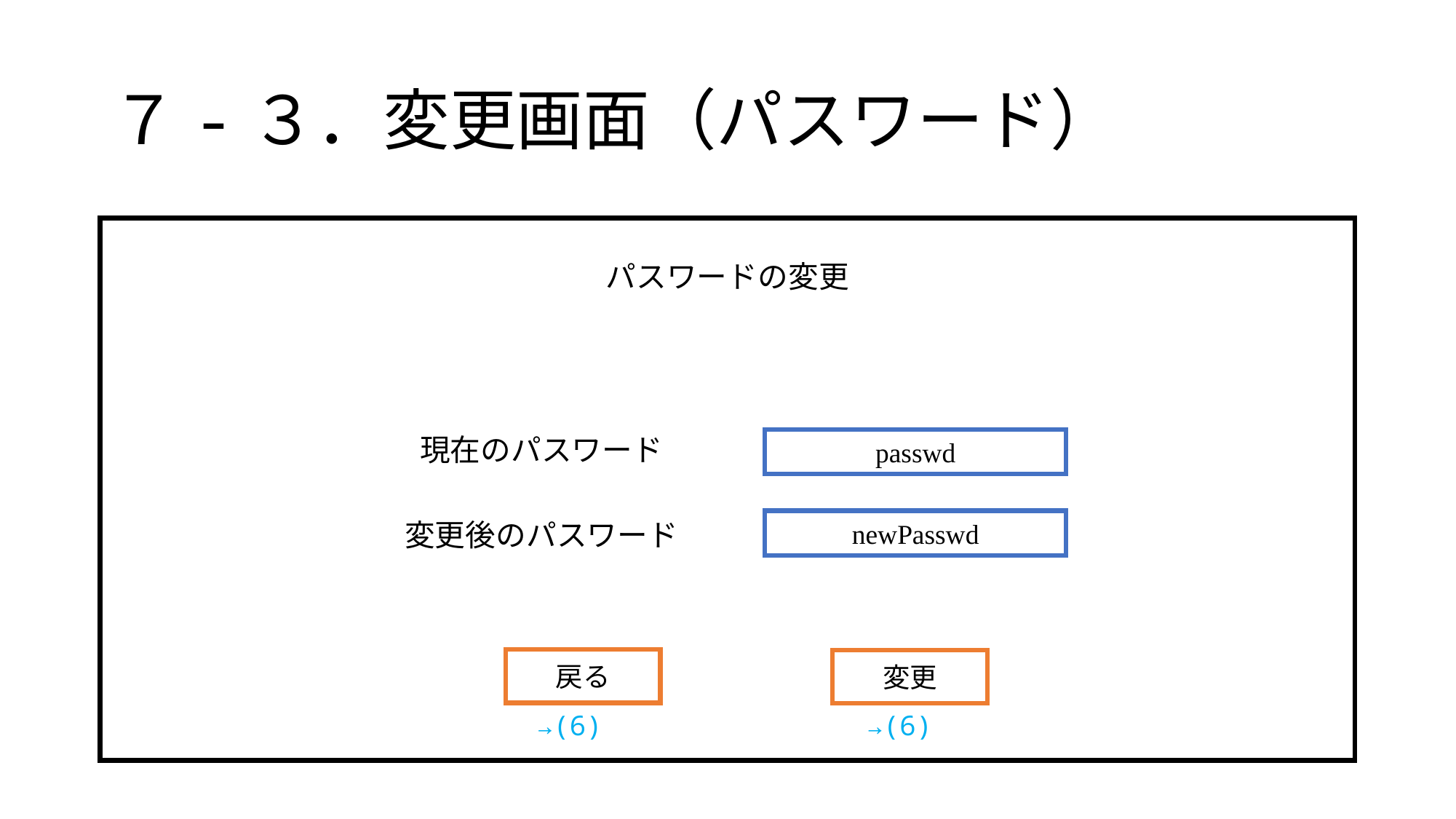

# ７-３．変更画面（パスワード）

パスワードの変更
現在のパスワード
passwd
変更後のパスワード
newPasswd
戻る
変更
→(6)
→(6)